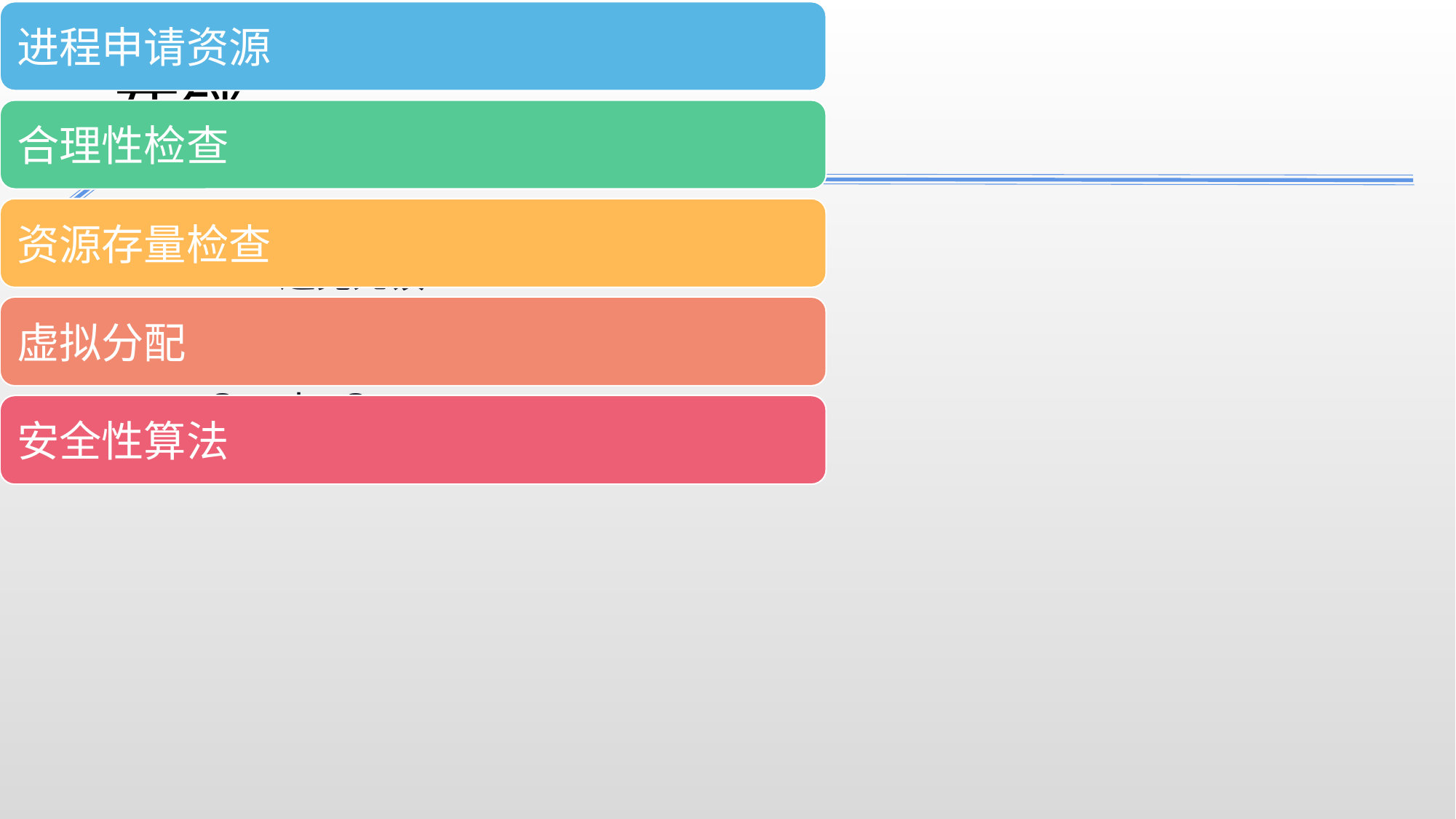

死锁

3.7 避免死锁
银行家算法
Step by Step
进程申请资源
合理性检查
资源存量检查
虚拟分配
安全性算法